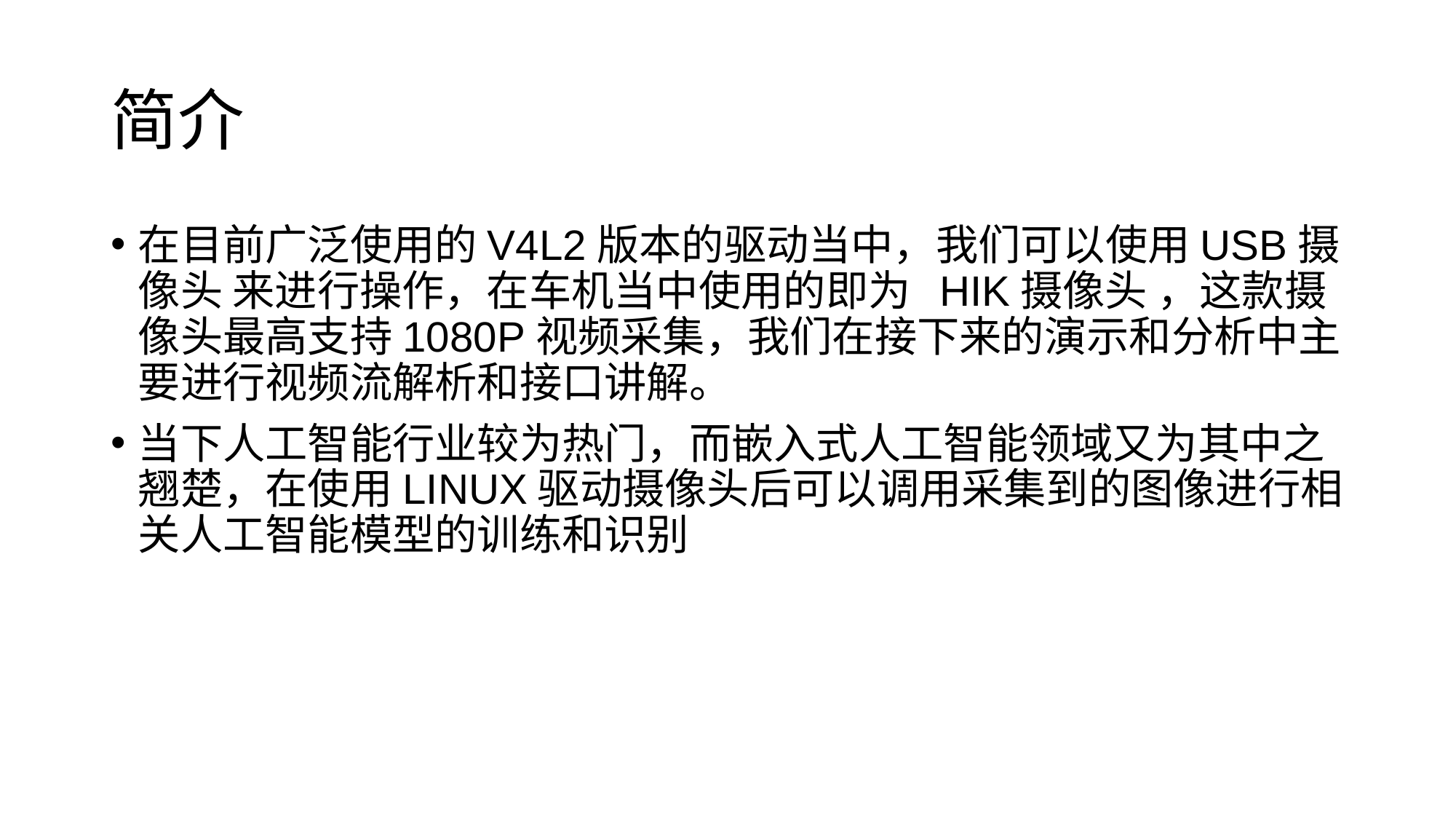

# 简介
在目前广泛使用的V4L2版本的驱动当中，我们可以使用USB摄像头 来进行操作，在车机当中使用的即为  HIK摄像头 ，这款摄像头最高支持1080P视频采集，我们在接下来的演示和分析中主要进行视频流解析和接口讲解。
当下人工智能行业较为热门，而嵌入式人工智能领域又为其中之翘楚，在使用LINUX驱动摄像头后可以调用采集到的图像进行相关人工智能模型的训练和识别